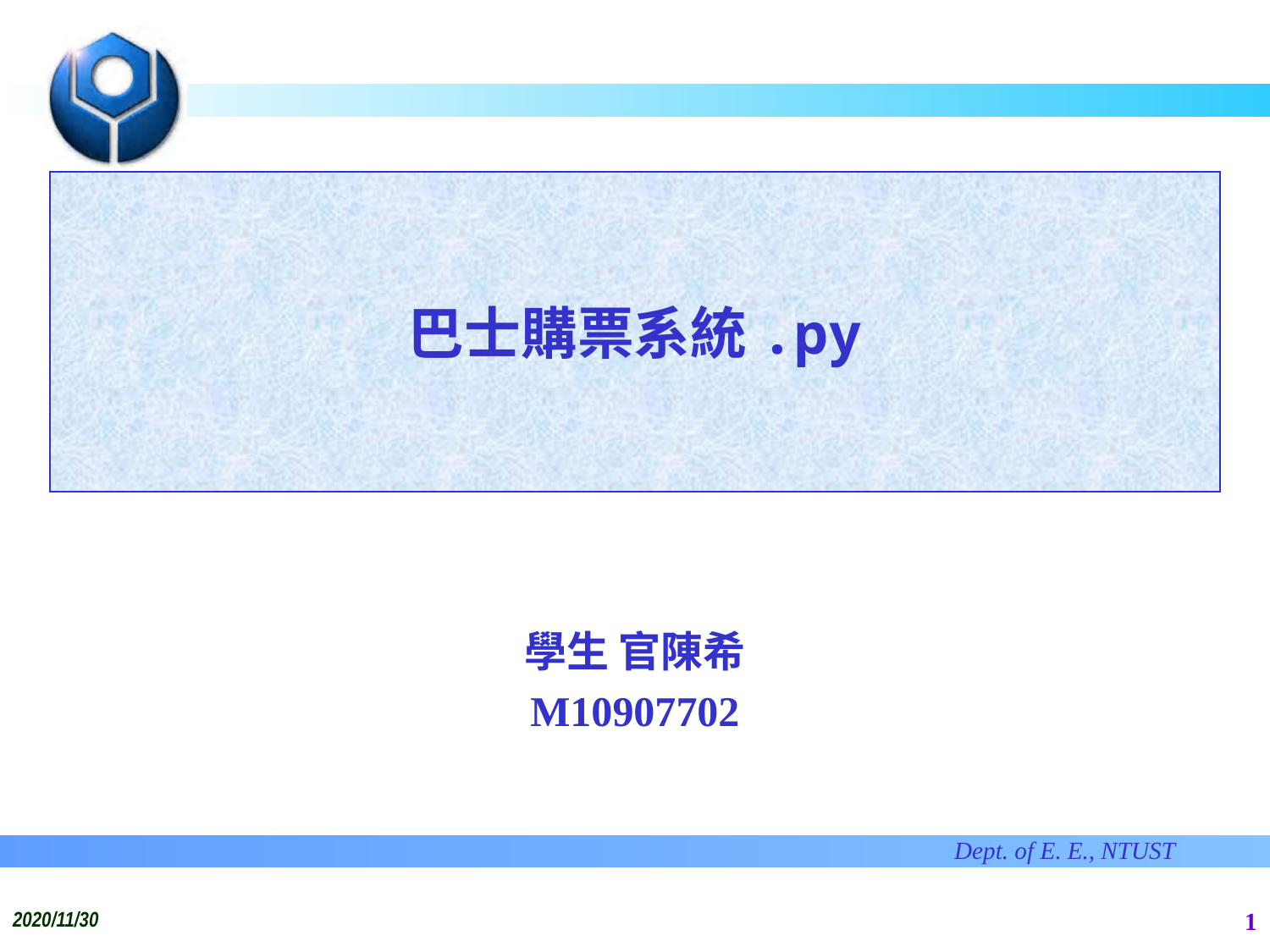

# 巴士購票系統.py

學生 官陳希
M10907702

2020/11/30
1